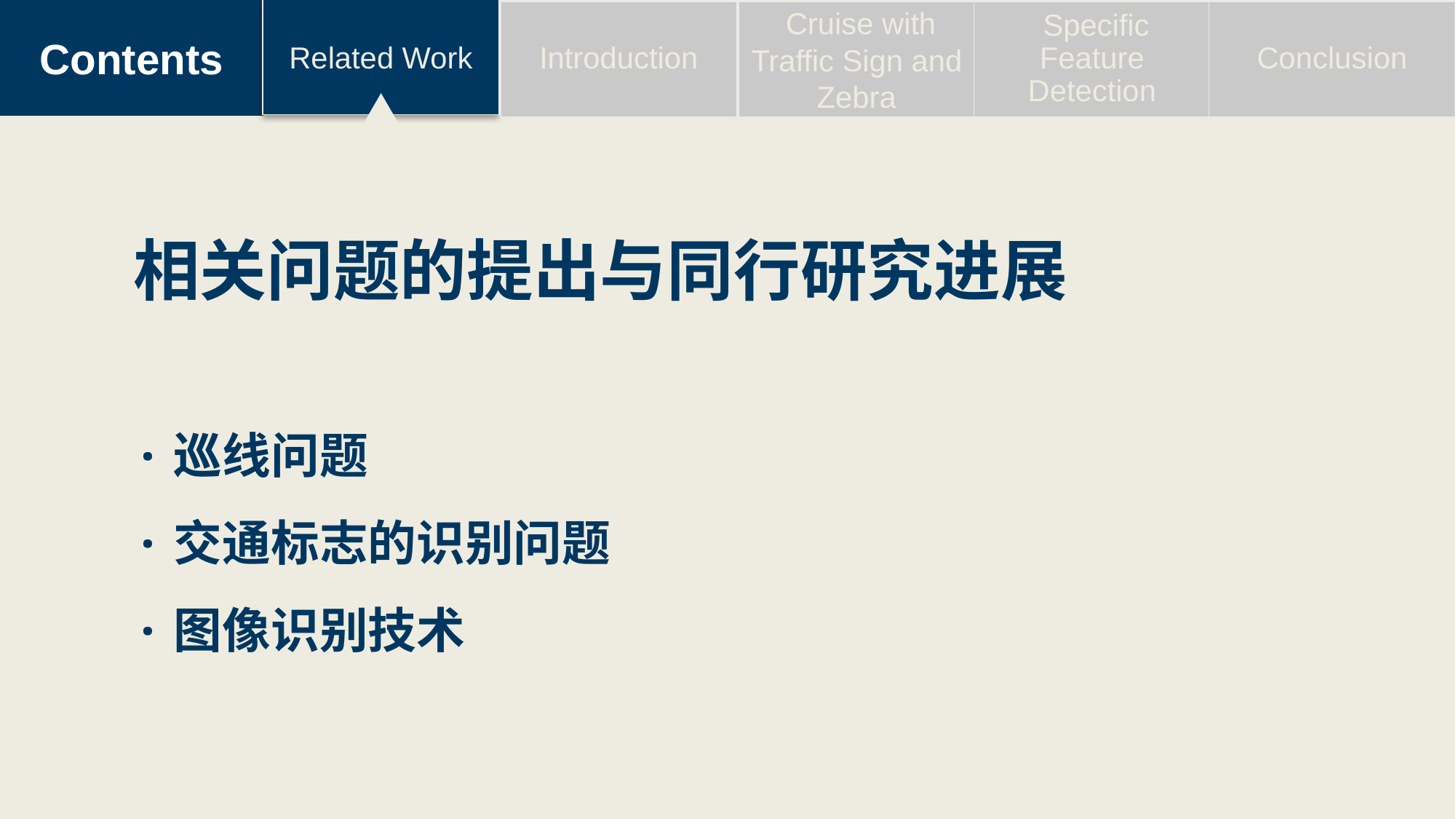

Related Work
Introduction
 Cruise with Traffic Sign and Zebra
 Specific Feature Detection
Conclusion
Contents

相关问题的提出与同行研究进展

·巡线问题
·交通标志的识别问题
·图像识别技术